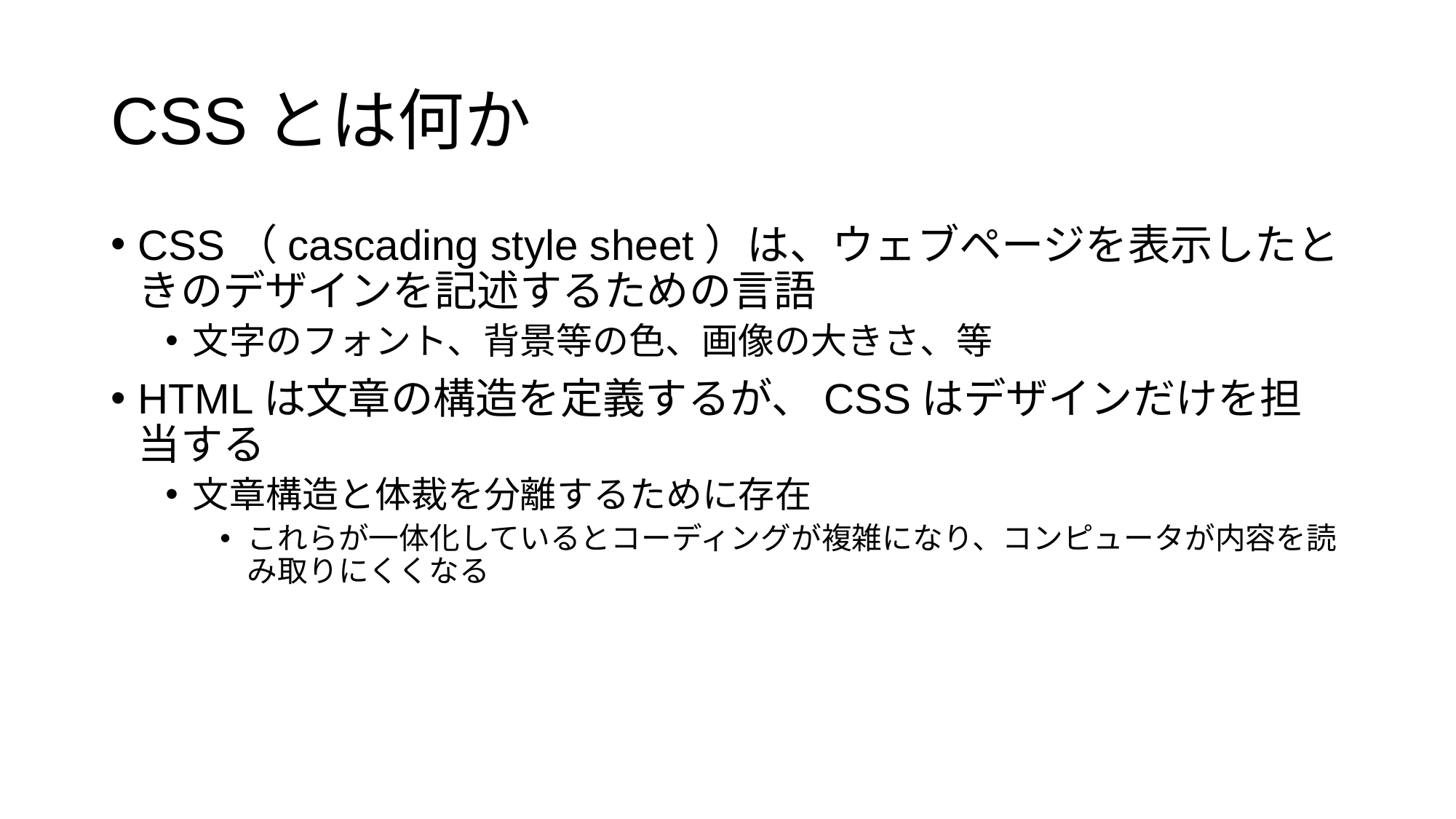

# CSSとは何か
CSS（cascading style sheet）は、ウェブページを表示したときのデザインを記述するための言語
文字のフォント、背景等の色、画像の大きさ、等
HTMLは文章の構造を定義するが、CSSはデザインだけを担当する
文章構造と体裁を分離するために存在
これらが一体化しているとコーディングが複雑になり、コンピュータが内容を読み取りにくくなる